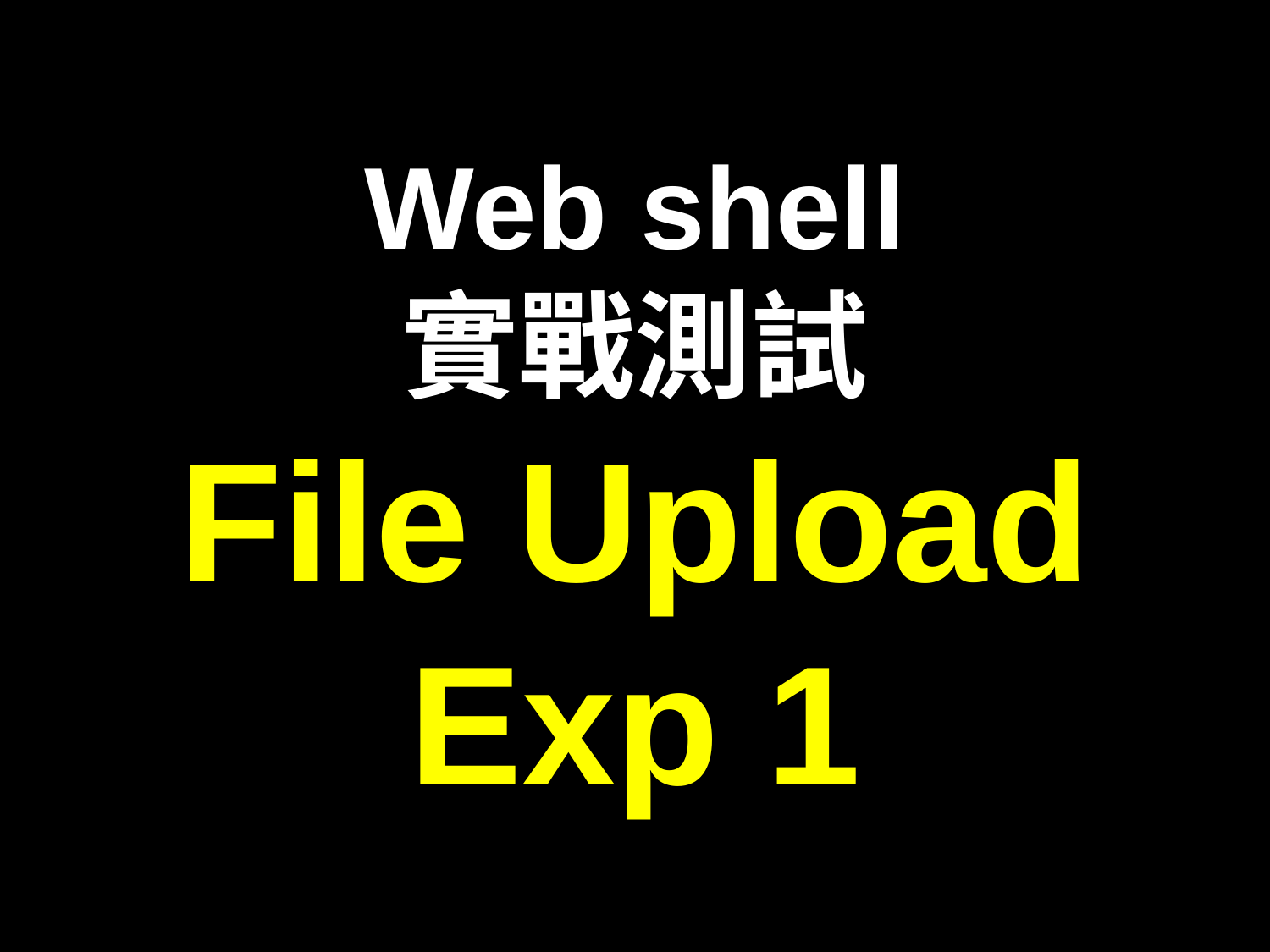

Web shell
實戰測試
﻿﻿File Upload Exp 1